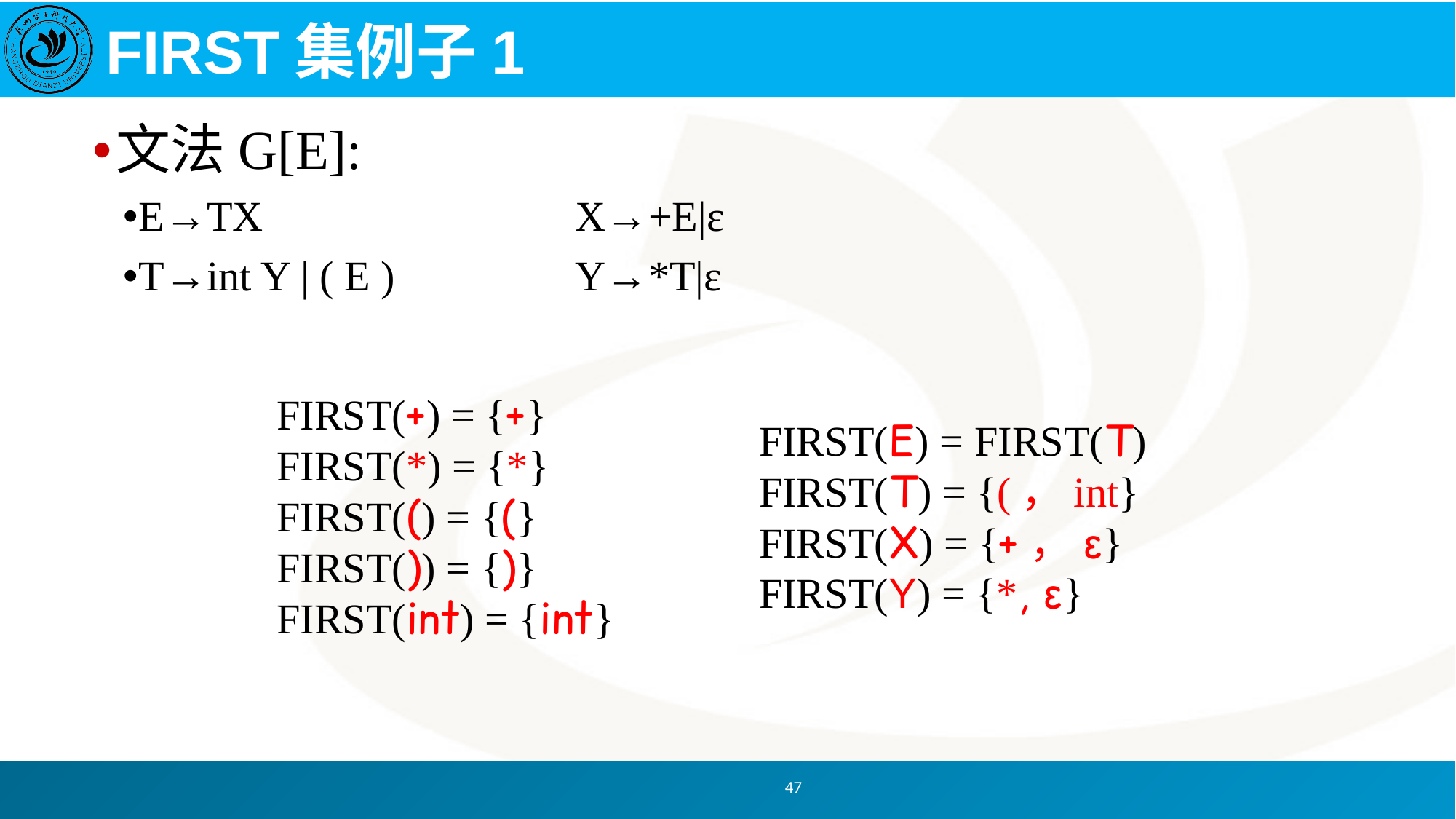

# FIRST集例子1
文法G[E]:
E→TX			X→+E|ε
T→int Y | ( E )		Y→*T|ε
FIRST(+) = {+}
FIRST(*) = {*}
FIRST(() = {(}
FIRST()) = {)}
FIRST(int) = {int}
FIRST(E) = FIRST(T)
FIRST(T) = {(，int}
FIRST(X) = {+，ε}
FIRST(Y) = {*, ε}
47